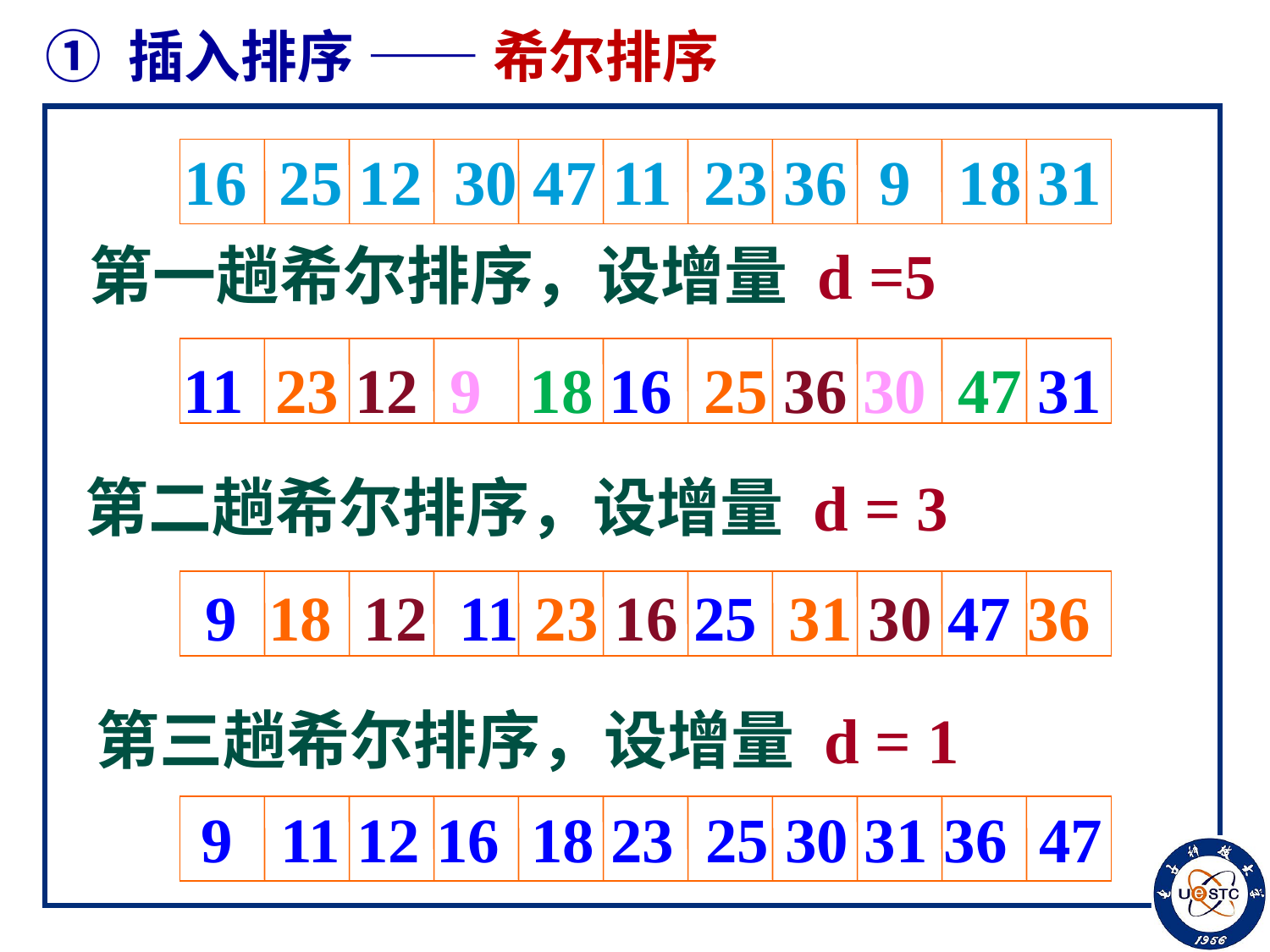

# ① 插入排序 —— 希尔排序
16  25 12  30 47 11  23 36  9   18 31

 第一趟希尔排序，设增量 d =5
11  23 12  9   18 16  25 36 30  47 31

第二趟希尔排序，设增量 d = 3

9  18  12  11 23 16 25  31 30 47 36

第三趟希尔排序，设增量 d = 1
 9   11 12 16  18 23  25 30 31 36  47